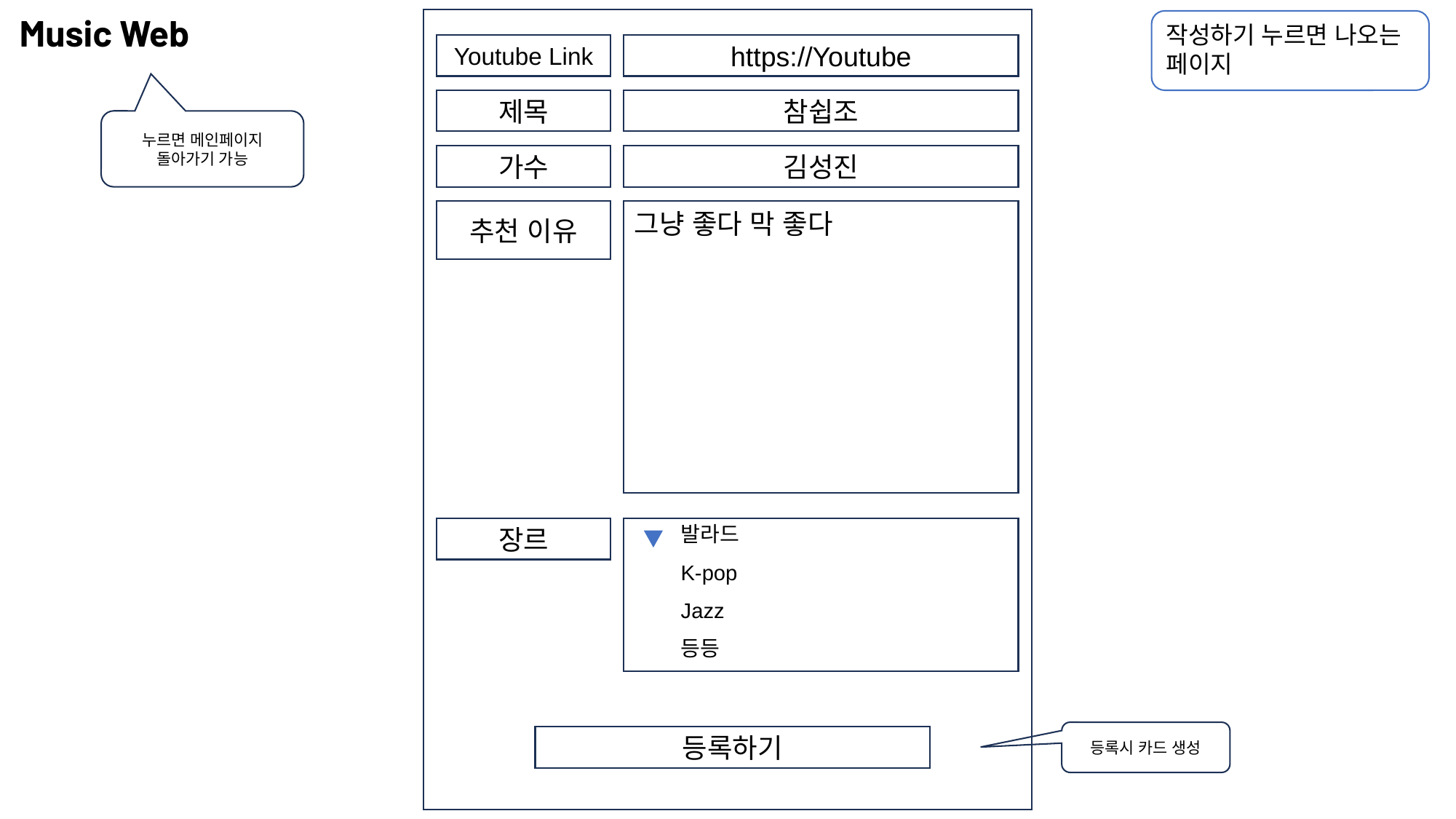

Music Web

작성하기 누르면 나오는 페이지
Youtube Link
https://Youtube
제목
참쉽조
누르면 메인페이지 돌아가기 가능
가수
김성진
추천 이유
그냥 좋다 막 좋다
장르

발라드
K-pop
Jazz
등등

등록시 카드 생성
등록하기